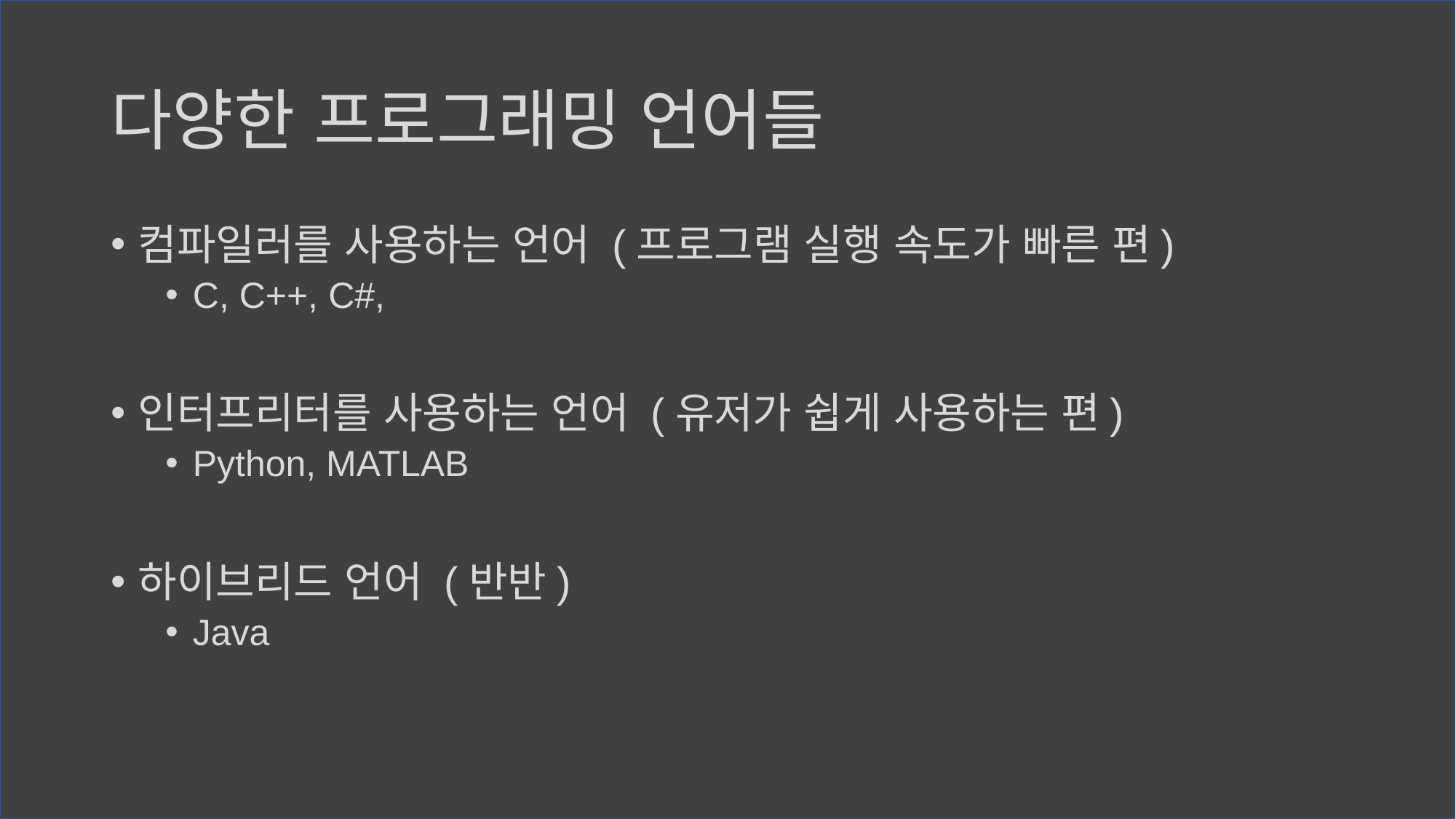

# 다양한 프로그래밍 언어들
컴파일러를 사용하는 언어 (프로그램 실행 속도가 빠른 편)
C, C++, C#,

인터프리터를 사용하는 언어 (유저가 쉽게 사용하는 편)
Python, MATLAB

하이브리드 언어 (반반)
Java